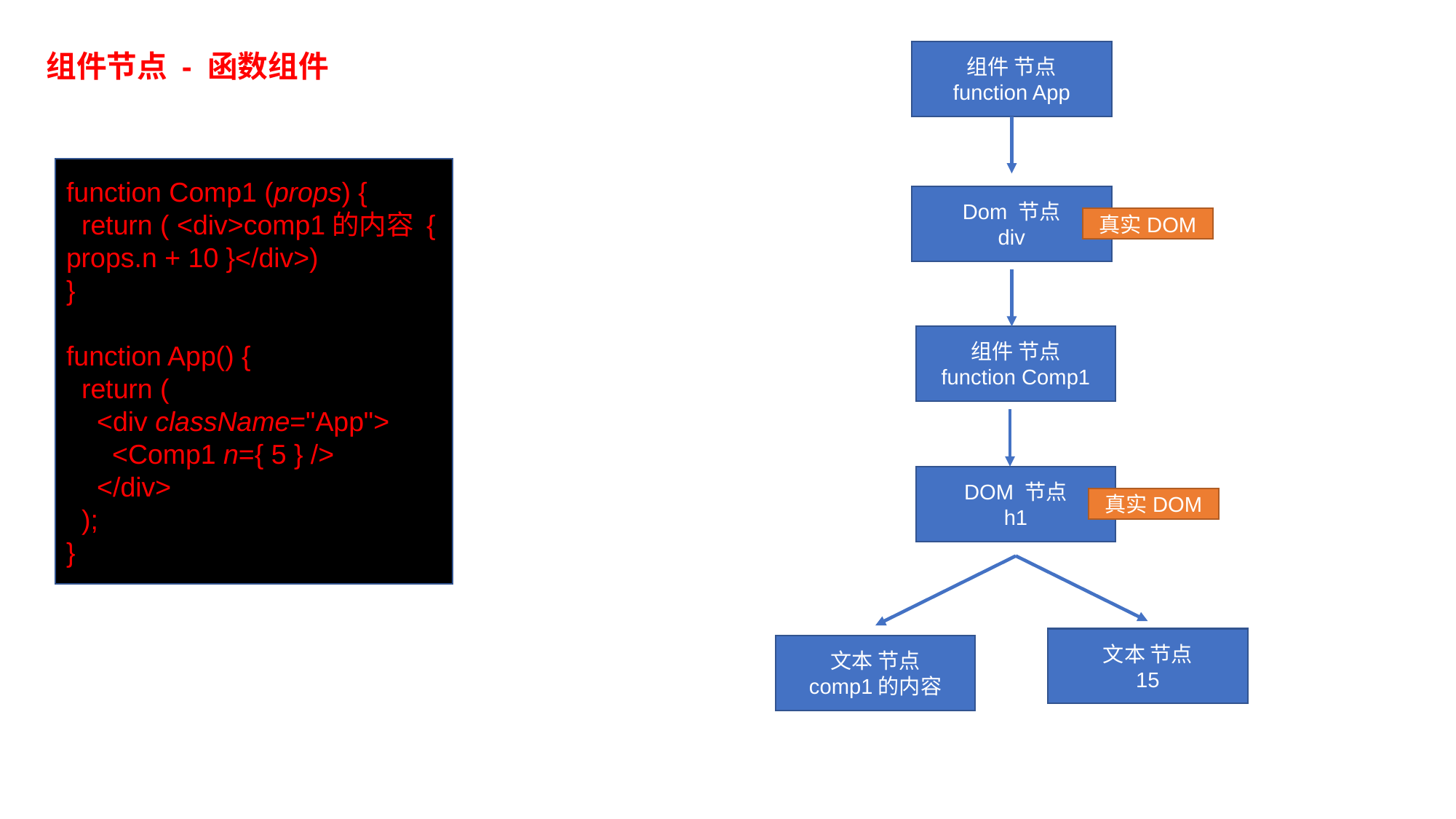

组件节点 - 函数组件
组件 节点
function App
function Comp1 (props) {
  return ( <div>comp1的内容 { props.n + 10 }</div>)
}
function App() {
  return (
    <div className="App">
      <Comp1 n={ 5 } />
    </div>
  );
}
Dom 节点
div
真实DOM
组件 节点
function Comp1
DOM 节点
h1
真实DOM
文本 节点
15
文本 节点
comp1的内容